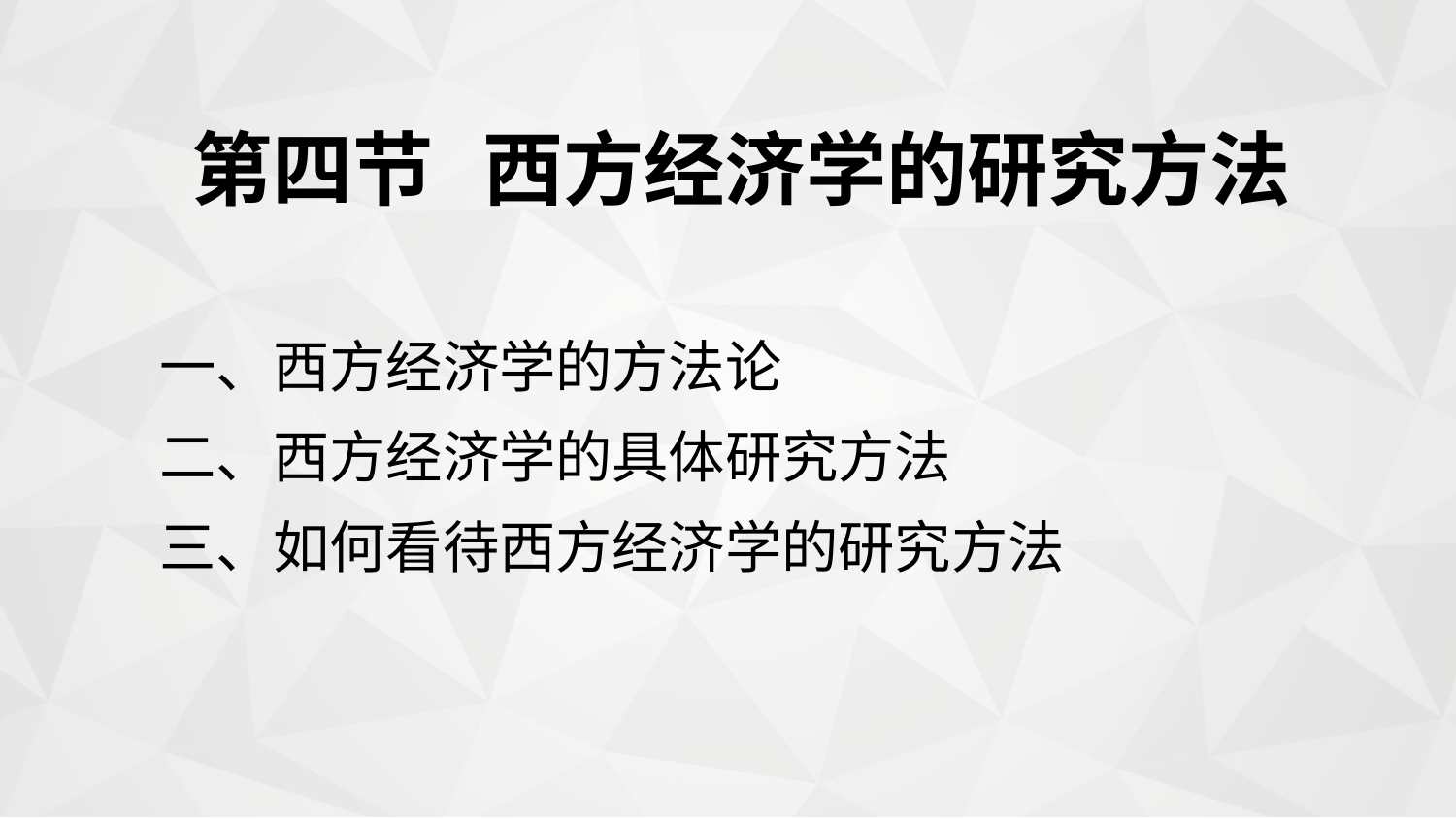

第四节	西方经济学的研究方法

一、西方经济学的方法论
二、西方经济学的具体研究方法
三、如何看待西方经济学的研究方法